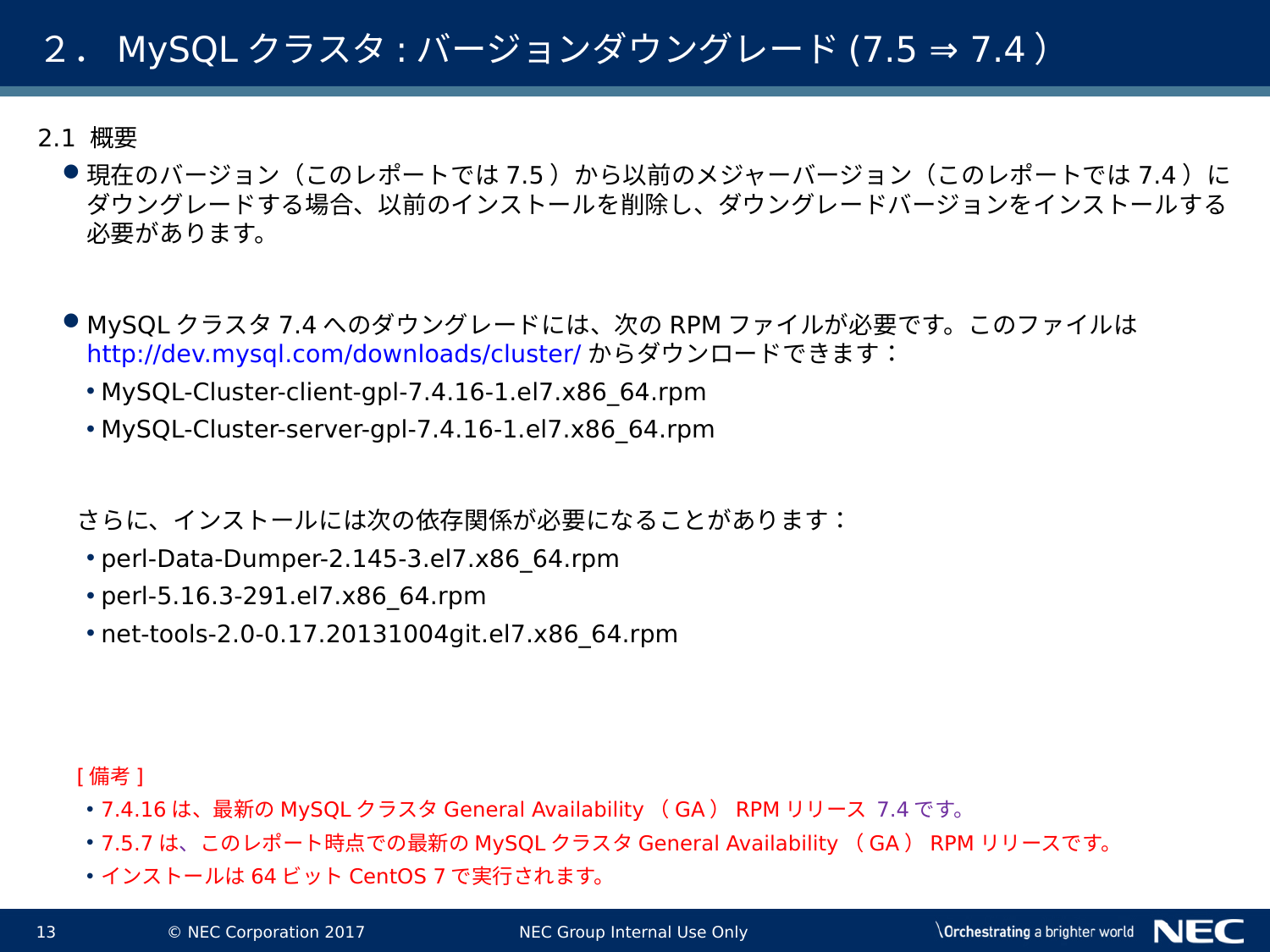

# ２．MySQLクラスタ:バージョンダウングレード(7.5 ⇒ 7.4）
2.1 概要
現在のバージョン（このレポートでは7.5）から以前のメジャーバージョン（このレポートでは7.4）にダウングレードする場合、以前のインストールを削除し、ダウングレードバージョンをインストールする必要があります。

MySQLクラスタ7.4へのダウングレードには、次のRPMファイルが必要です。このファイルはhttp://dev.mysql.com/downloads/cluster/からダウンロードできます：
MySQL-Cluster-client-gpl-7.4.16-1.el7.x86_64.rpm
MySQL-Cluster-server-gpl-7.4.16-1.el7.x86_64.rpm

さらに、インストールには次の依存関係が必要になることがあります：
perl-Data-Dumper-2.145-3.el7.x86_64.rpm
perl-5.16.3-291.el7.x86_64.rpm
net-tools-2.0-0.17.20131004git.el7.x86_64.rpm

[備考]
7.4.16は、最新のMySQLクラスタGeneral Availability（GA）RPMリリース 7.4です。
7.5.7は、このレポート時点での最新のMySQLクラスタGeneral Availability（GA）RPMリリースです。
インストールは64ビットCentOS 7で実行されます。